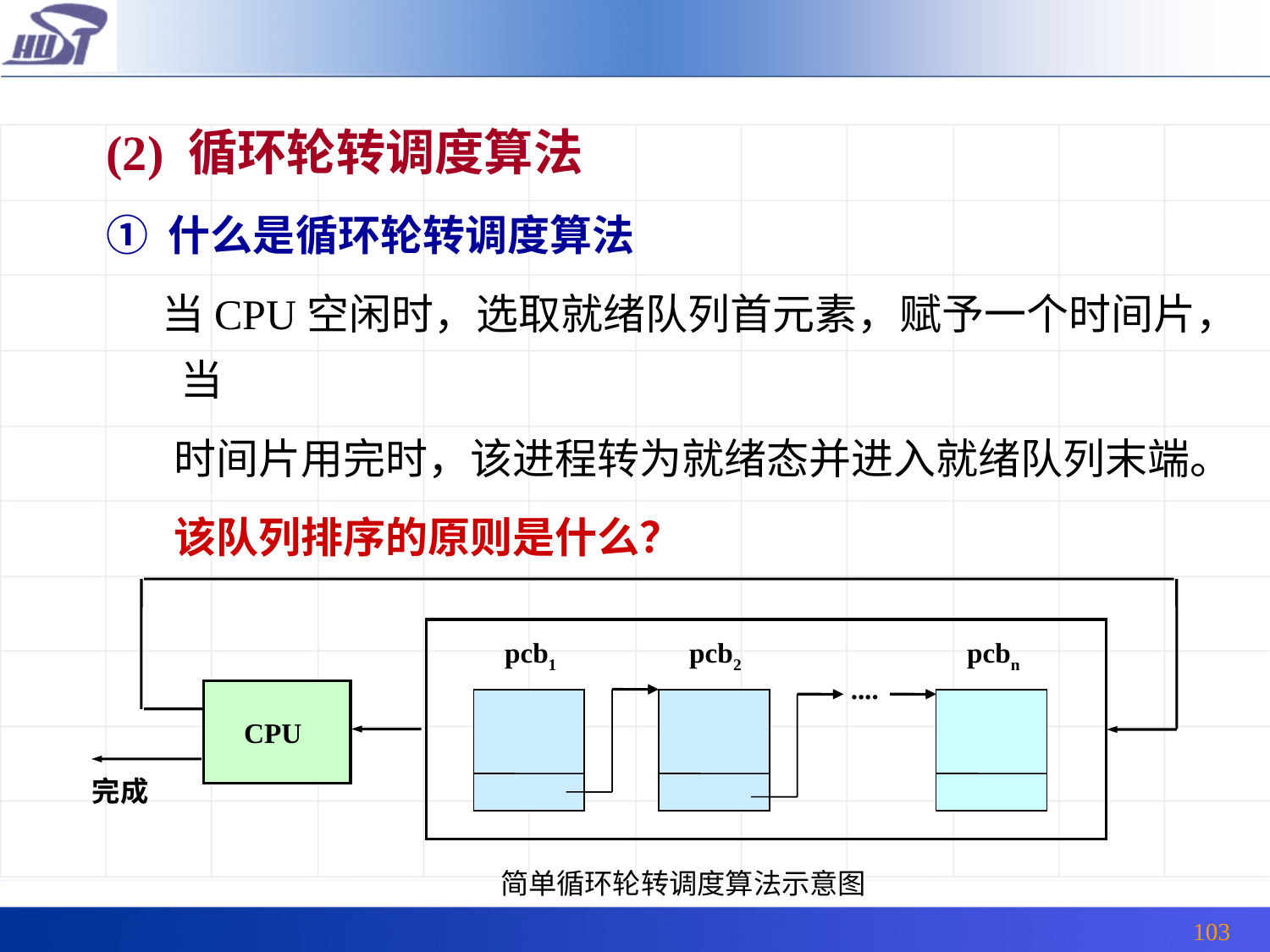

(2) 循环轮转调度算法
① 什么是循环轮转调度算法
      当CPU空闲时，选取就绪队列首元素，赋予一个时间片，当
      时间片用完时，该进程转为就绪态并进入就绪队列末端。
      该队列排序的原则是什么？

pcb1
pcb2
pcbn
....

CPU

∧
完成

简单循环轮转调度算法示意图
103